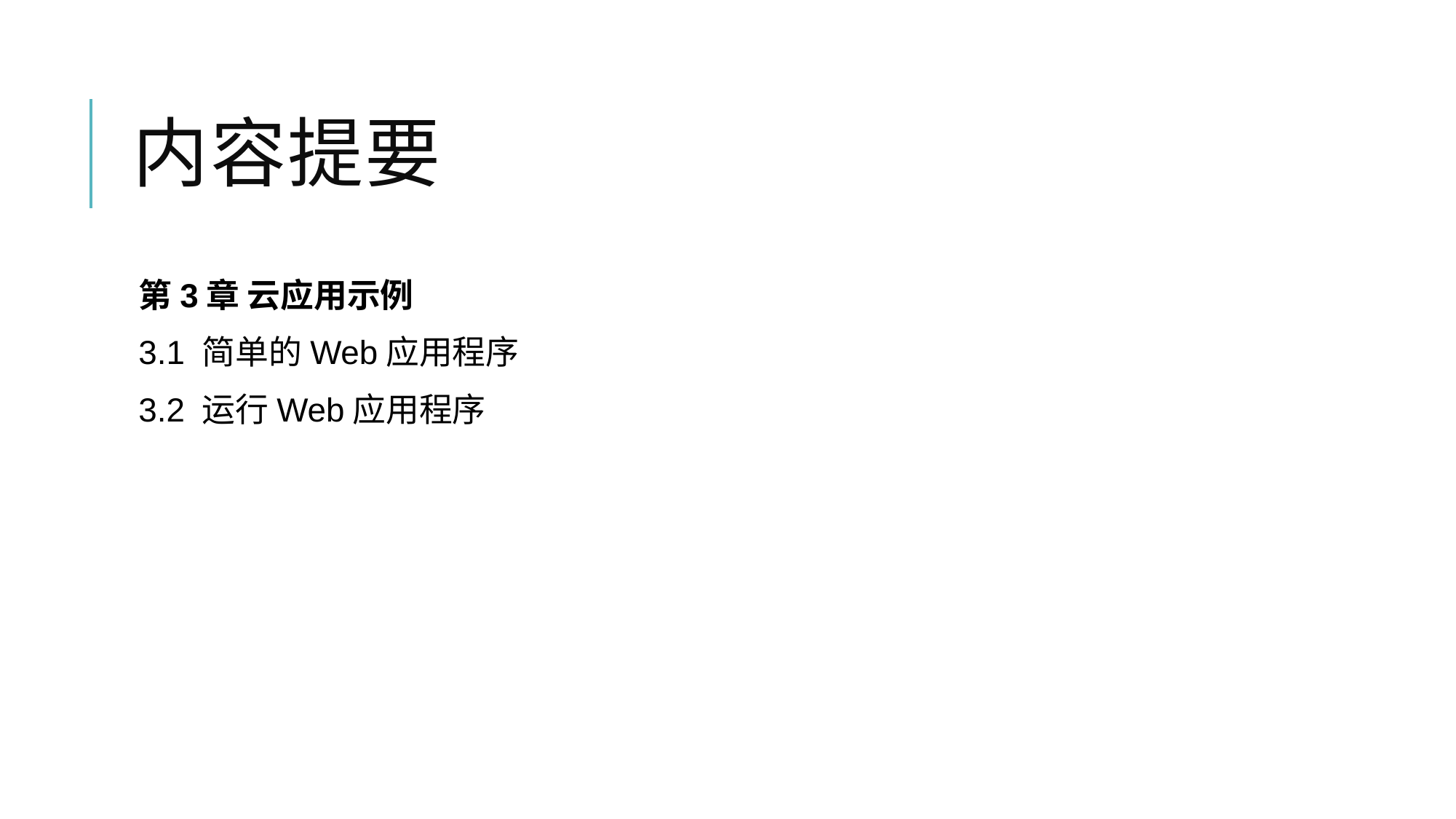

# 内容提要
第3章 云应用示例
3.1 简单的Web应用程序
3.2 运行Web应用程序